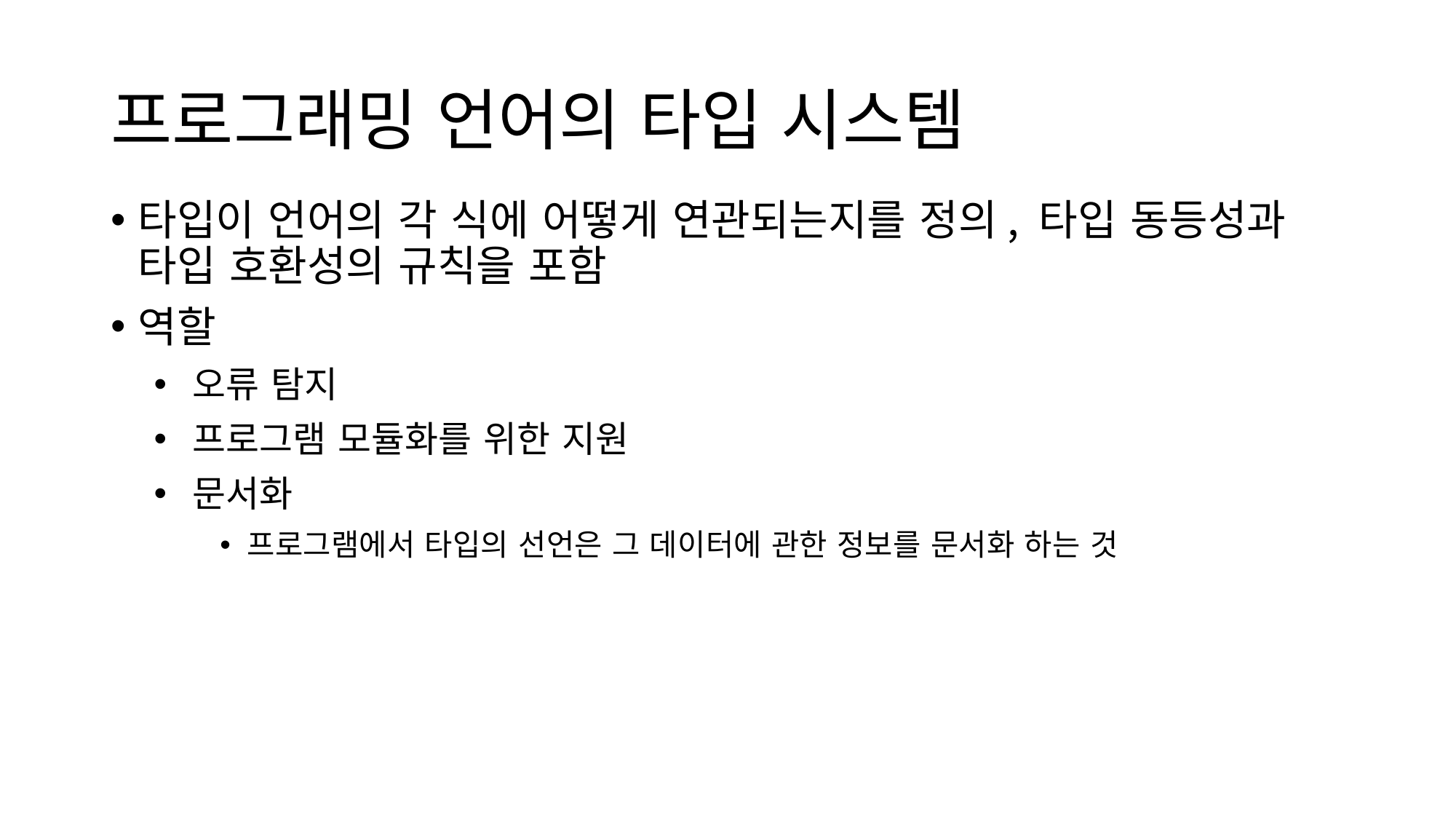

# 프로그래밍 언어의 타입 시스템
타입이 언어의 각 식에 어떻게 연관되는지를 정의, 타입 동등성과 타입 호환성의 규칙을 포함
역할
오류 탐지
프로그램 모듈화를 위한 지원
문서화
프로그램에서 타입의 선언은 그 데이터에 관한 정보를 문서화 하는 것